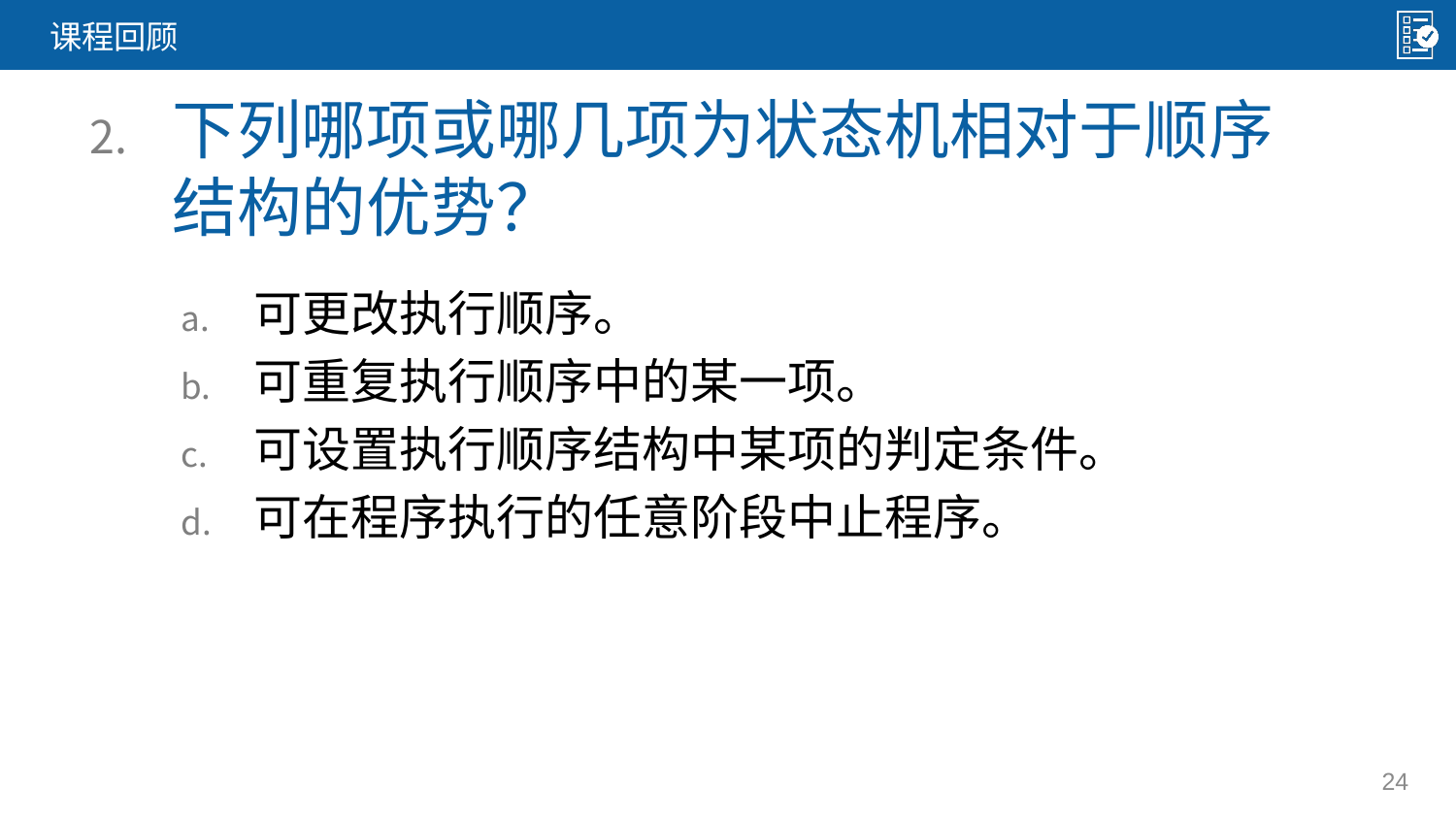

课程回顾

下列哪项或哪几项为状态机相对于顺序结构的优势？

可更改执行顺序。
可重复执行顺序中的某一项。
可设置执行顺序结构中某项的判定条件。
可在程序执行的任意阶段中止程序。
24